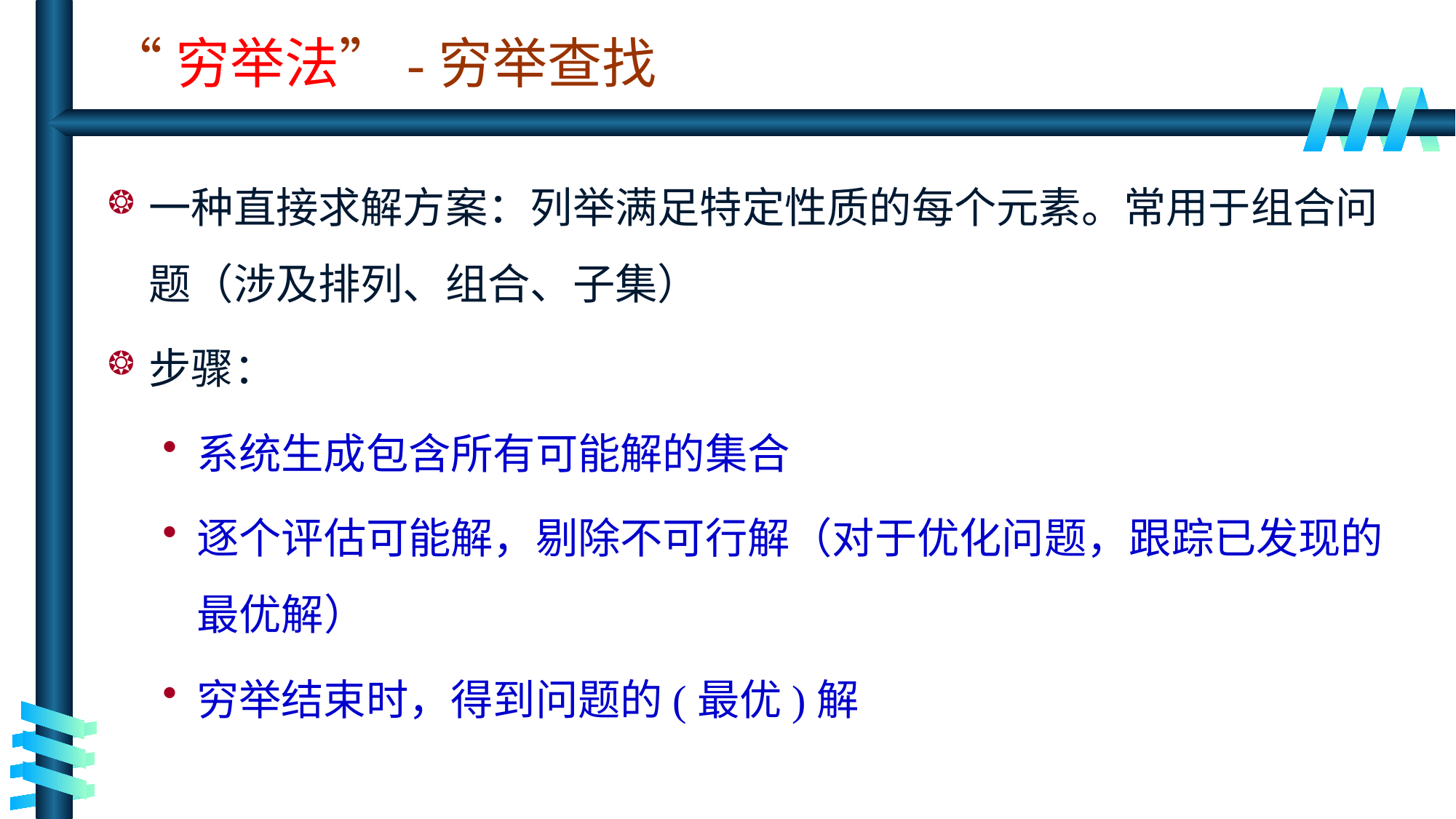

# “穷举法”-穷举查找
一种直接求解方案：列举满足特定性质的每个元素。常用于组合问题（涉及排列、组合、子集）
步骤：
系统生成包含所有可能解的集合
逐个评估可能解，剔除不可行解（对于优化问题，跟踪已发现的最优解）
穷举结束时，得到问题的(最优)解